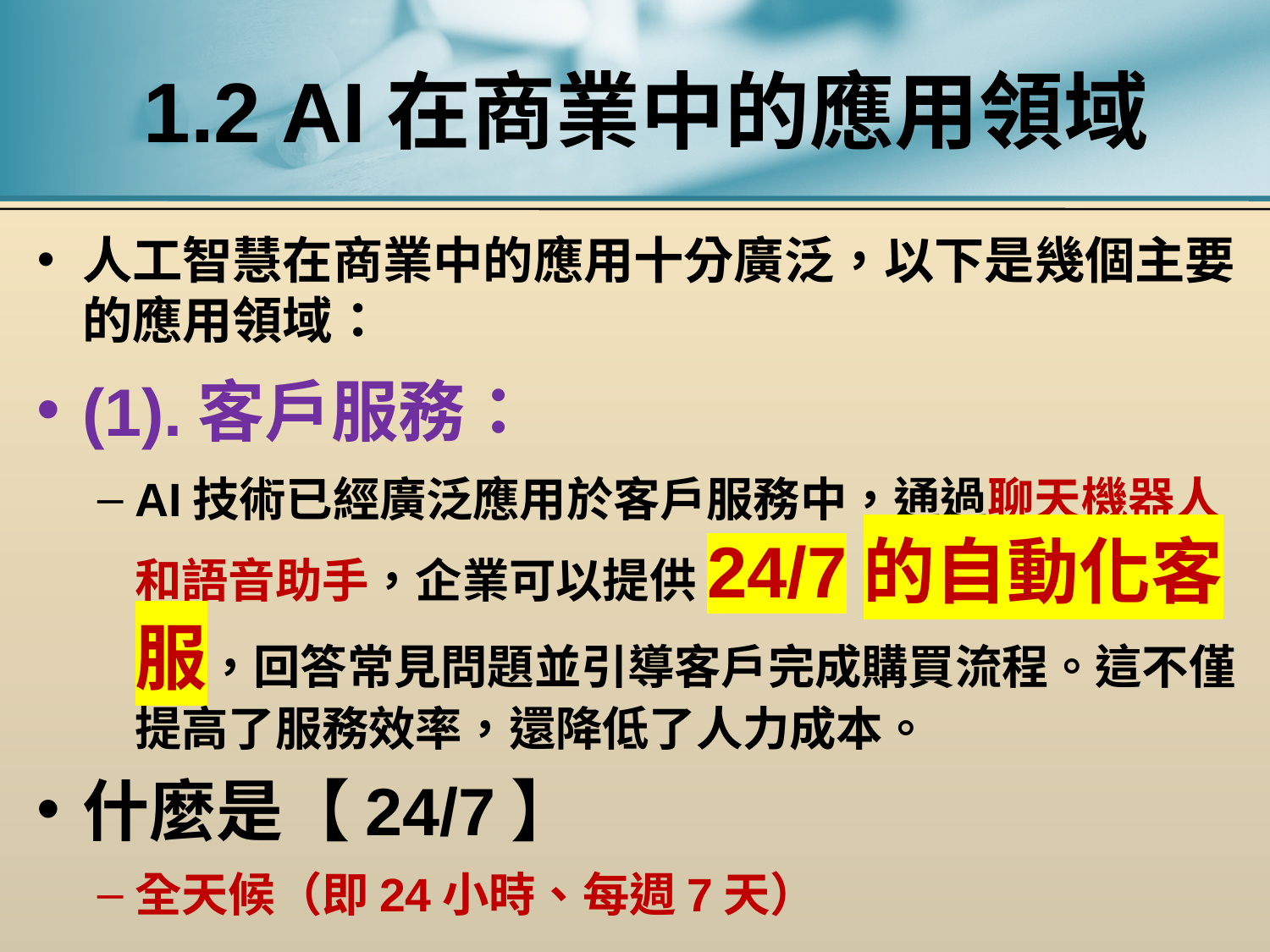

# 1.2 AI在商業中的應用領域
人工智慧在商業中的應用十分廣泛，以下是幾個主要的應用領域：
(1).客戶服務：
AI技術已經廣泛應用於客戶服務中，通過聊天機器人和語音助手，企業可以提供24/7的自動化客服，回答常見問題並引導客戶完成購買流程。這不僅提高了服務效率，還降低了人力成本。
什麼是【24/7】
全天候（即24小時、每週7天）